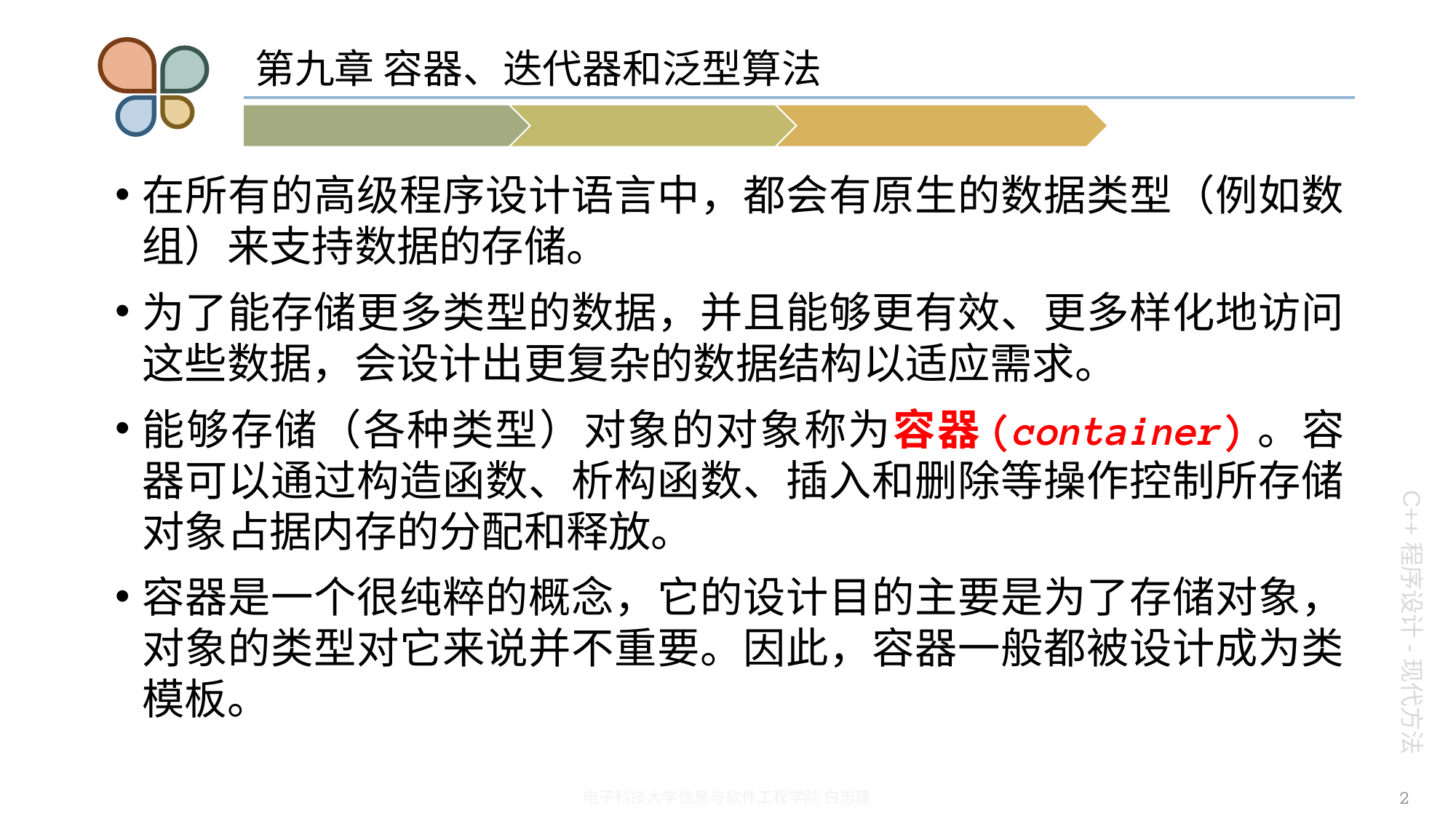

# 第九章 容器、迭代器和泛型算法

在所有的高级程序设计语言中，都会有原生的数据类型（例如数组）来支持数据的存储。
为了能存储更多类型的数据，并且能够更有效、更多样化地访问这些数据，会设计出更复杂的数据结构以适应需求。
能够存储（各种类型）对象的对象称为容器(container)。容器可以通过构造函数、析构函数、插入和删除等操作控制所存储对象占据内存的分配和释放。
容器是一个很纯粹的概念，它的设计目的主要是为了存储对象，对象的类型对它来说并不重要。因此，容器一般都被设计成为类模板。
2